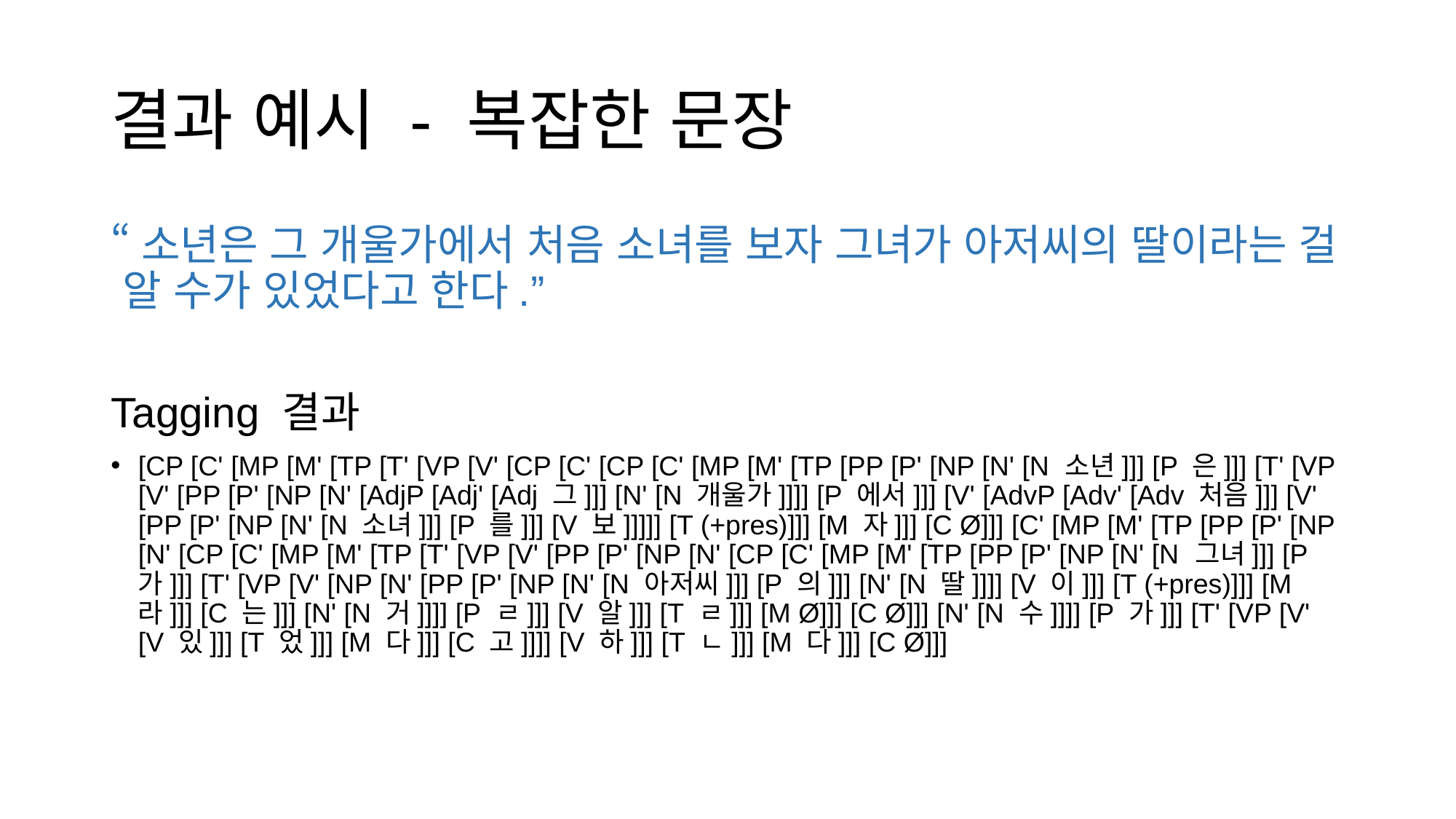

# 결과 예시 - 복잡한 문장
“소년은 그 개울가에서 처음 소녀를 보자 그녀가 아저씨의 딸이라는 걸 알 수가 있었다고 한다.”

Tagging 결과
[CP [C' [MP [M' [TP [T' [VP [V' [CP [C' [CP [C' [MP [M' [TP [PP [P' [NP [N' [N 소년]]] [P 은]]] [T' [VP [V' [PP [P' [NP [N' [AdjP [Adj' [Adj 그]]] [N' [N 개울가]]]] [P 에서]]] [V' [AdvP [Adv' [Adv 처음]]] [V' [PP [P' [NP [N' [N 소녀]]] [P 를]]] [V 보]]]]] [T (+pres)]]] [M 자]]] [C Ø]]] [C' [MP [M' [TP [PP [P' [NP [N' [CP [C' [MP [M' [TP [T' [VP [V' [PP [P' [NP [N' [CP [C' [MP [M' [TP [PP [P' [NP [N' [N 그녀]]] [P가]]] [T' [VP [V' [NP [N' [PP [P' [NP [N' [N 아저씨]]] [P 의]]] [N' [N 딸]]]] [V 이]]] [T (+pres)]]] [M 라]]] [C 는]]] [N' [N 거]]]] [P ㄹ]]] [V 알]]] [T ㄹ]]] [M Ø]]] [C Ø]]] [N' [N 수]]]] [P 가]]] [T' [VP [V' [V 있]]] [T 었]]] [M 다]]] [C 고]]]] [V 하]]] [T ㄴ]]] [M 다]]] [C Ø]]]